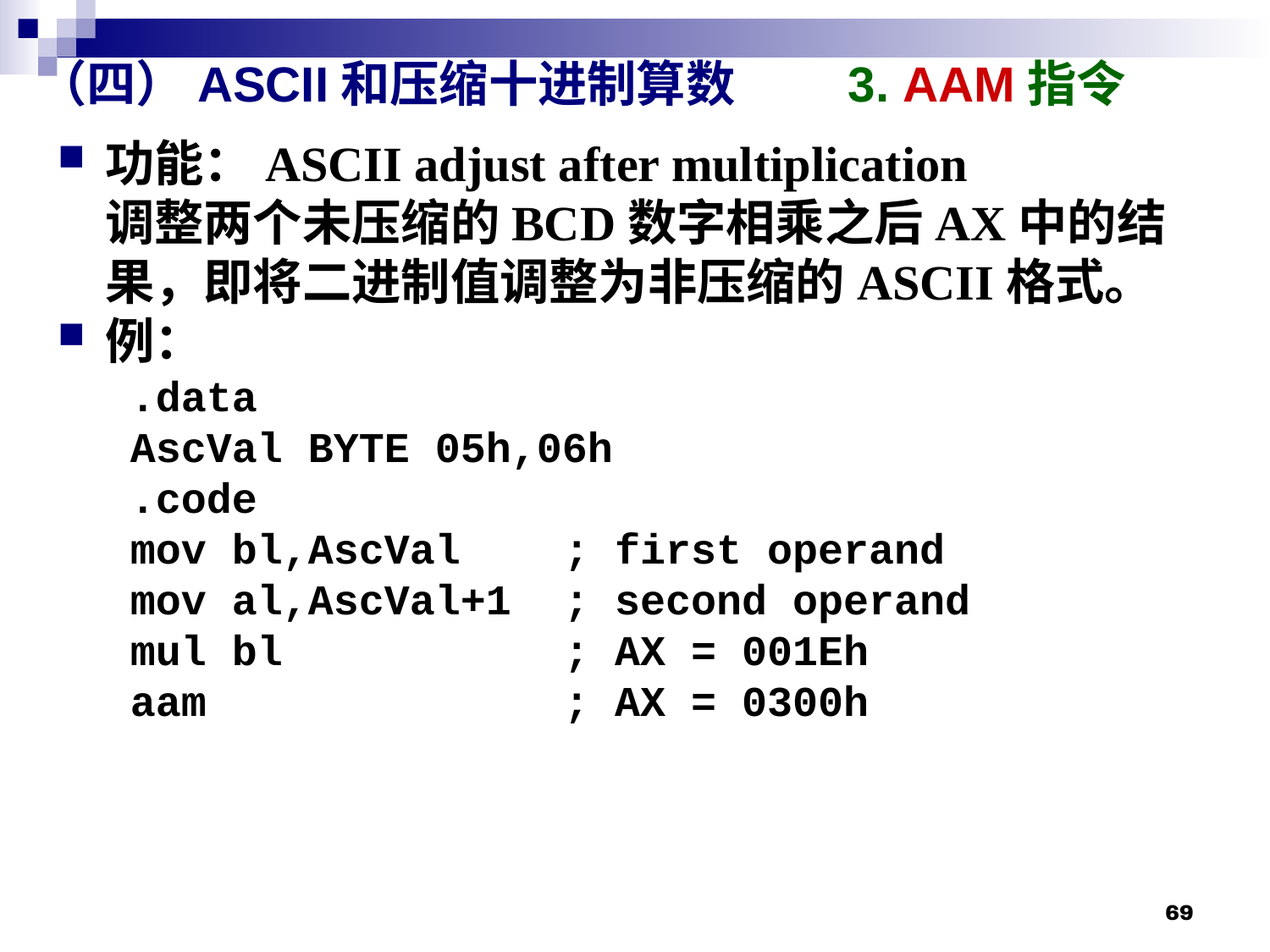

# （四）ASCII和压缩十进制算数         3. AAM指令
功能：ASCII adjust after multiplication
调整两个未压缩的BCD数字相乘之后AX中的结果，即将二进制值调整为非压缩的ASCII格式。
例：
.data
AscVal BYTE 05h,06h
.code
mov bl,AscVal	; first operand
mov al,AscVal+1	; second operand
mul bl			; AX = 001Eh
aam			; AX = 0300h
69